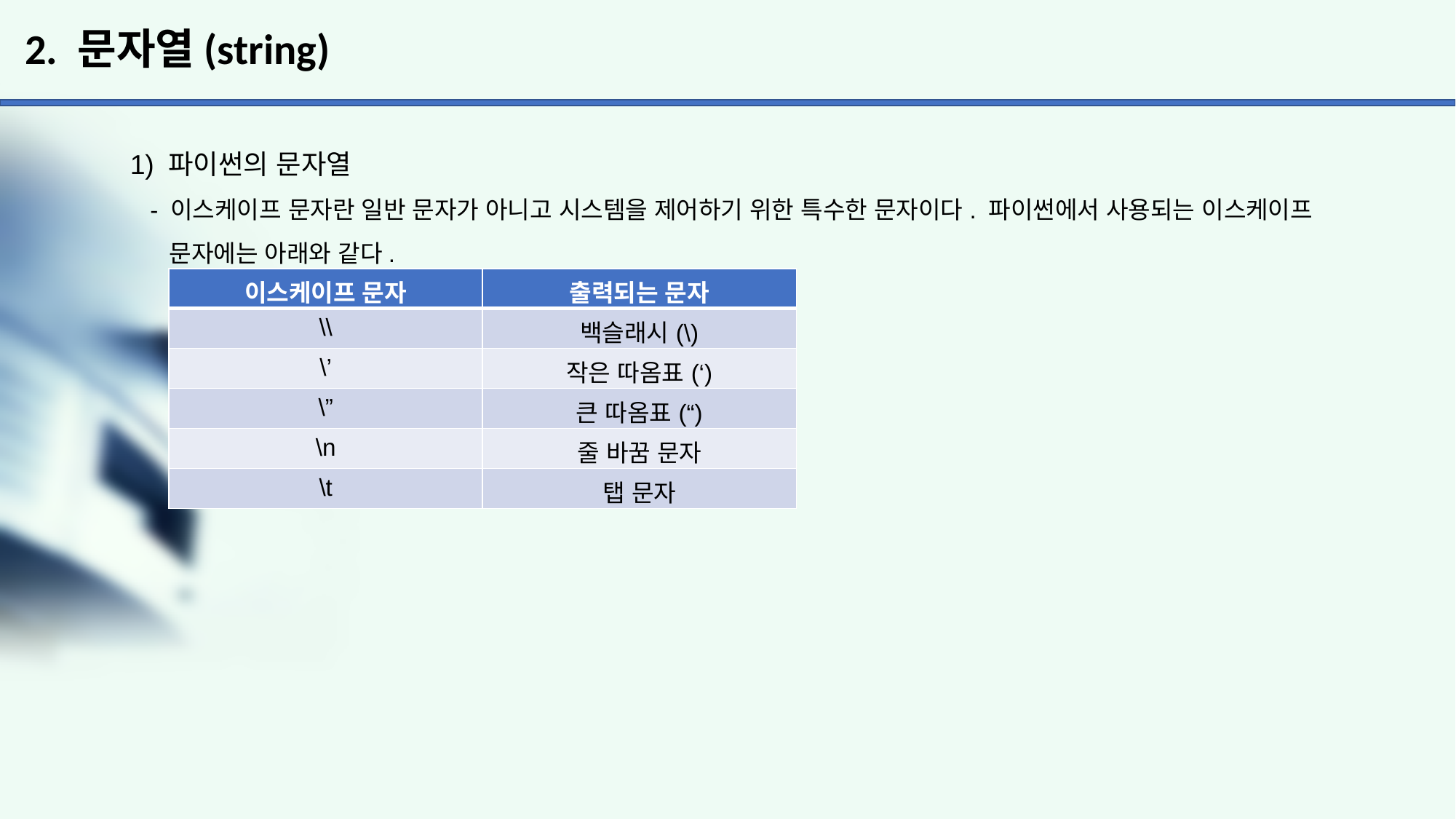

# 2. 문자열(string)
1) 파이썬의 문자열
   - 이스케이프 문자란 일반 문자가 아니고 시스템을 제어하기 위한 특수한 문자이다. 파이썬에서 사용되는 이스케이프
     문자에는 아래와 같다.

| 이스케이프 문자 | 출력되는 문자 |
| --- | --- |
| \\ | 백슬래시(\) |
| \’ | 작은 따옴표(‘) |
| \” | 큰 따옴표(“) |
| \n | 줄 바꿈 문자 |
| \t | 탭 문자 |